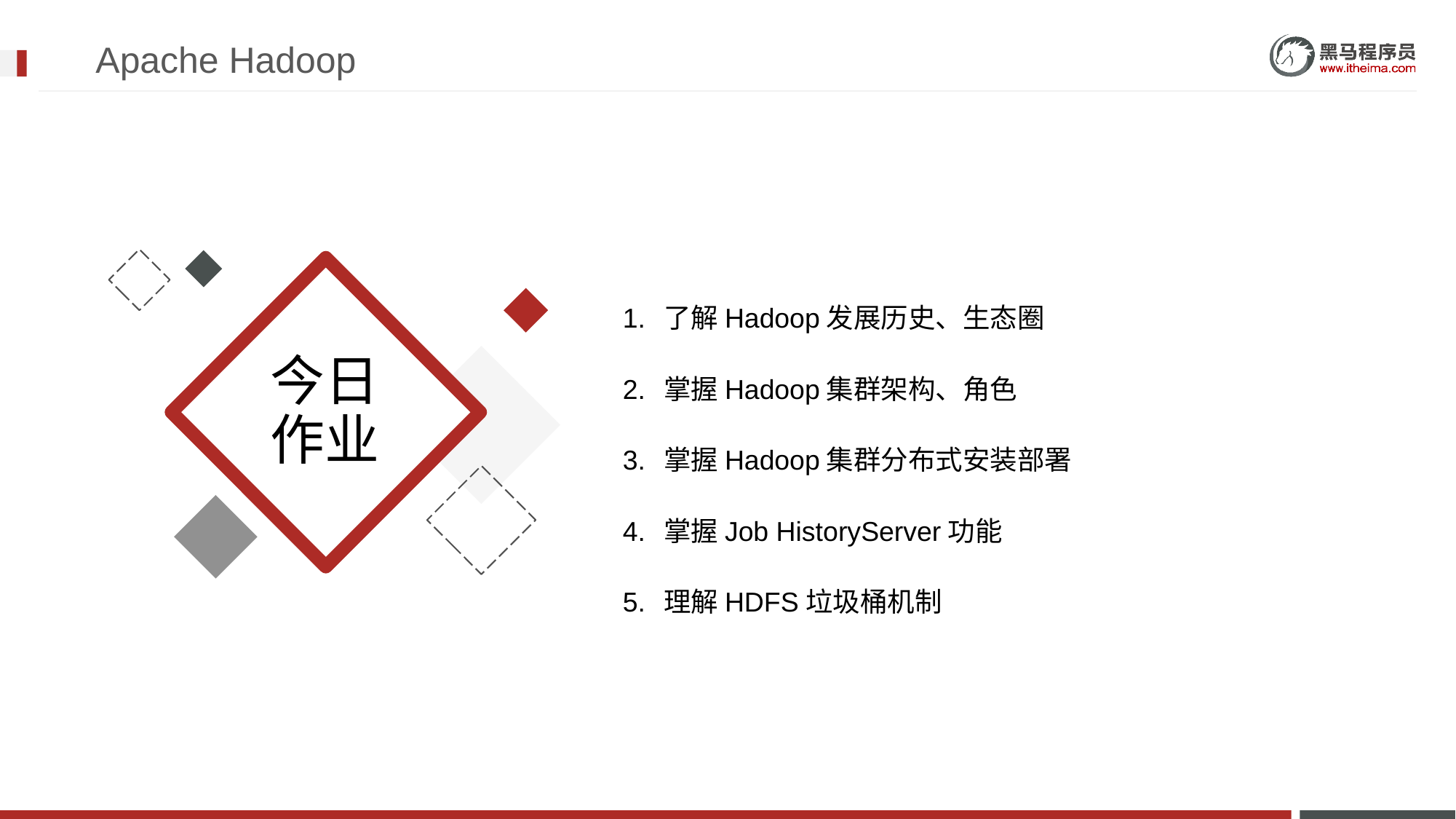

# Apache Hadoop
了解Hadoop发展历史、生态圈
掌握Hadoop集群架构、角色
掌握Hadoop集群分布式安装部署
掌握Job HistoryServer功能
理解HDFS垃圾桶机制